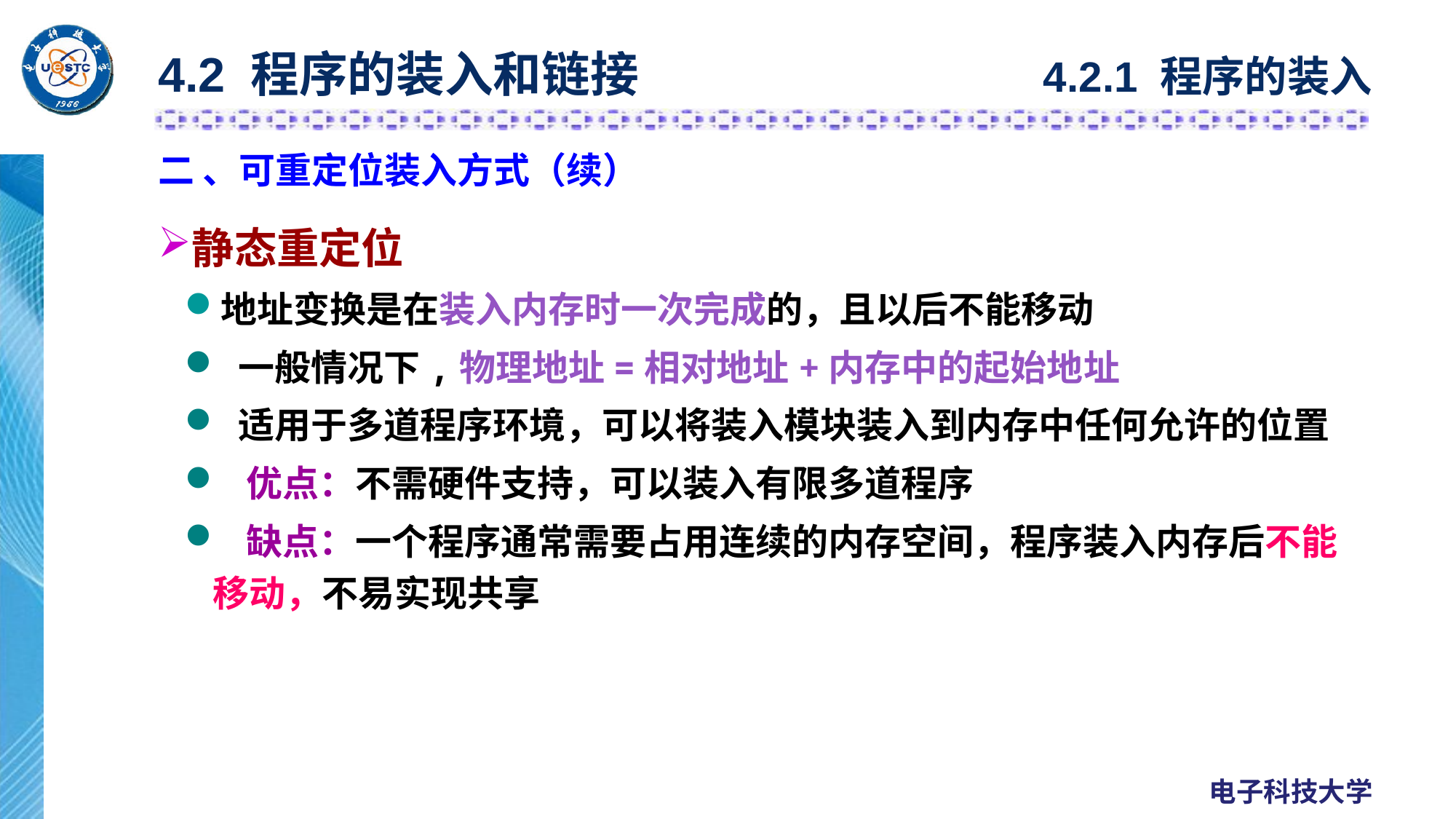

4.2 程序的装入和链接
4.2.1 程序的装入
# 二 、可重定位装入方式（续）
静态重定位
地址变换是在装入内存时一次完成的，且以后不能移动
 一般情况下,物理地址=相对地址+内存中的起始地址
 适用于多道程序环境，可以将装入模块装入到内存中任何允许的位置
  优点：不需硬件支持，可以装入有限多道程序
  缺点：一个程序通常需要占用连续的内存空间，程序装入内存后不能移动，不易实现共享